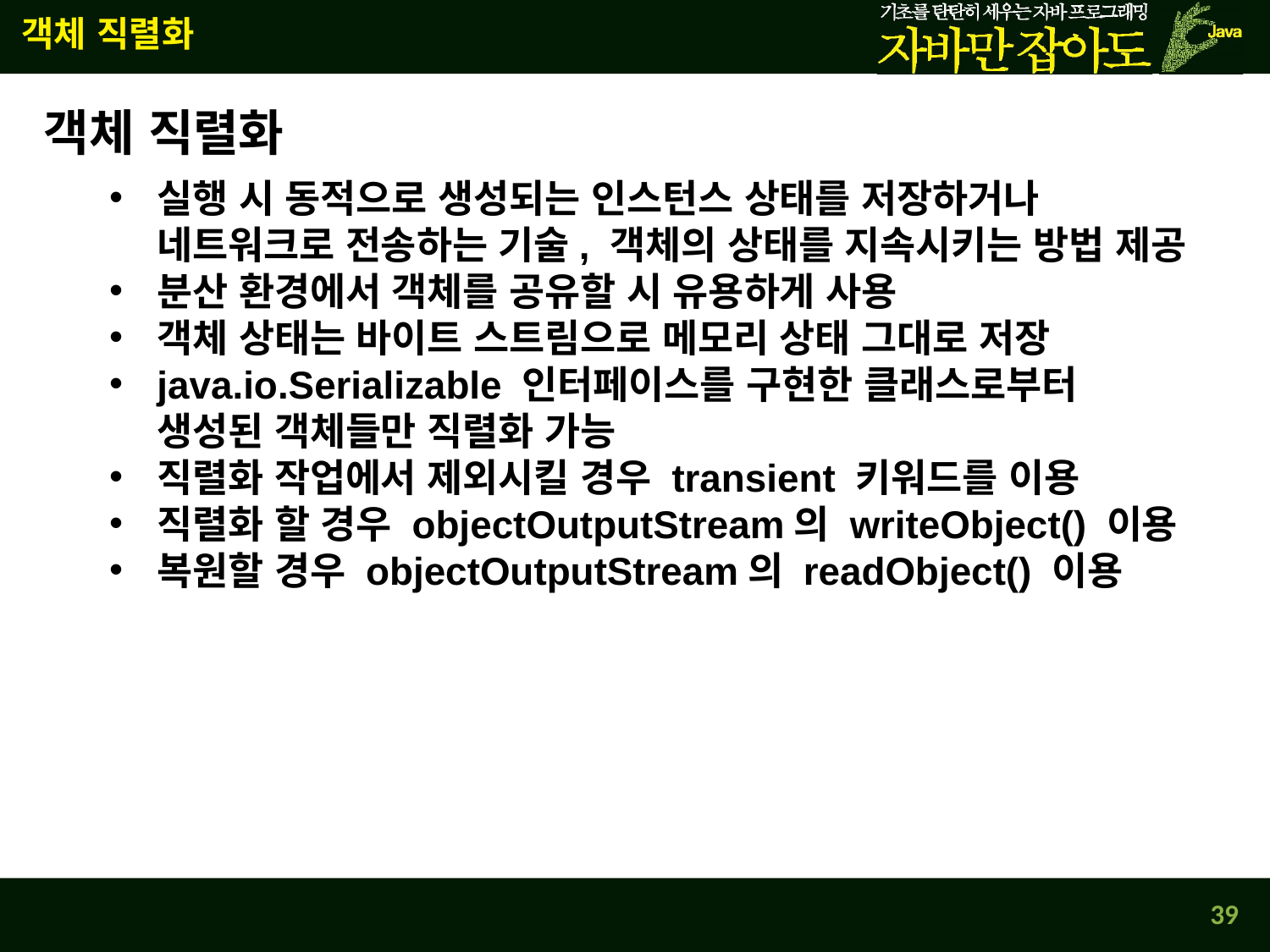

객체 직렬화
객체 직렬화
실행 시 동적으로 생성되는 인스턴스 상태를 저장하거나
네트워크로 전송하는 기술, 객체의 상태를 지속시키는 방법 제공
분산 환경에서 객체를 공유할 시 유용하게 사용
객체 상태는 바이트 스트림으로 메모리 상태 그대로 저장
java.io.Serializable 인터페이스를 구현한 클래스로부터
생성된 객체들만 직렬화 가능
직렬화 작업에서 제외시킬 경우 transient 키워드를 이용
직렬화 할 경우 objectOutputStream의 writeObject() 이용
복원할 경우 objectOutputStream의 readObject() 이용
39